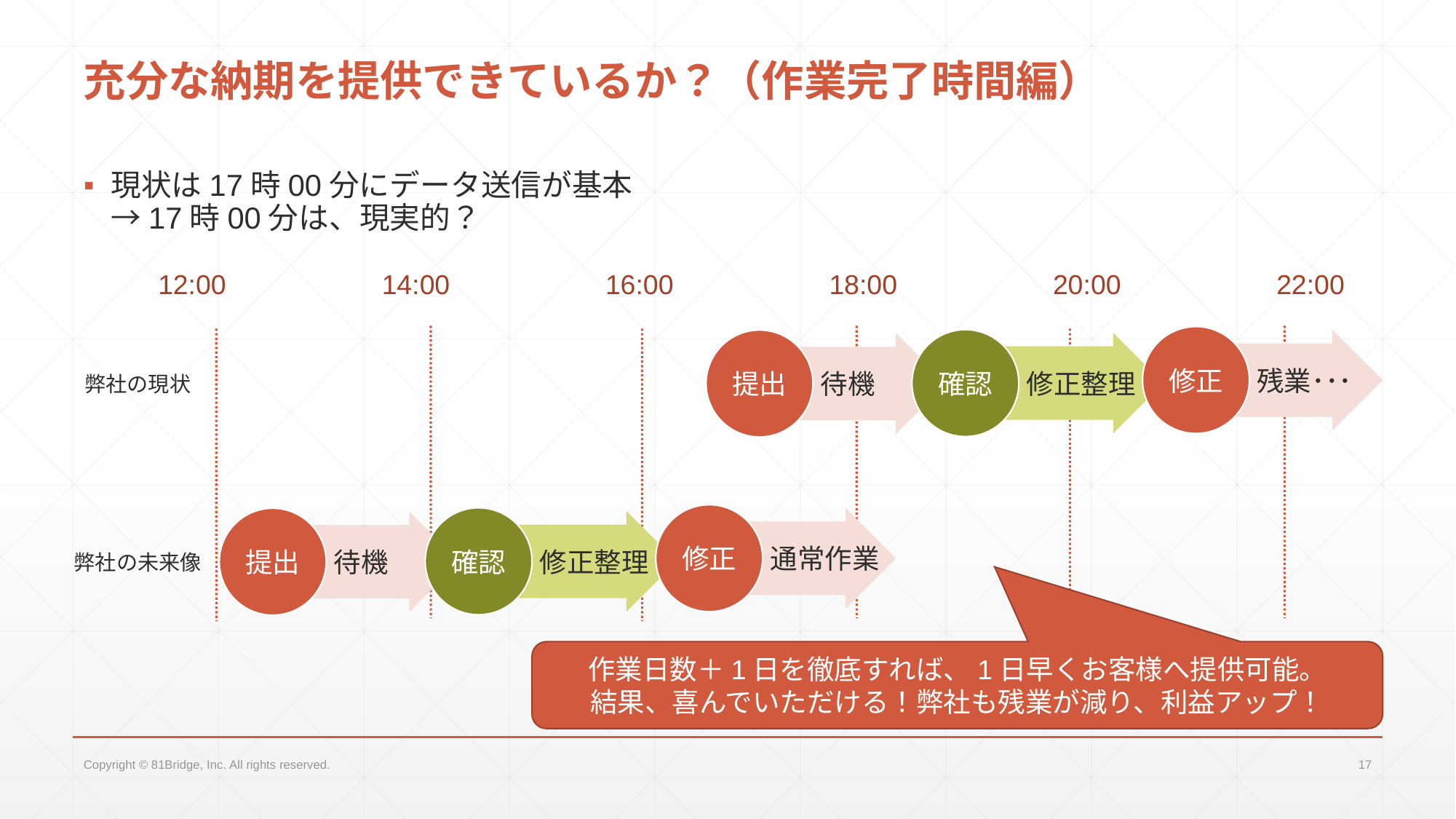

# 充分な納期を提供できているか？（作業完了時間編）
現状は17時00分にデータ送信が基本
→17時00分は、現実的？
12:00　　　　 　14:00　　　 　　16:00　　 　　　18:00　　　 　　20:00　　　 　　22:00
修正
残業･･･
確認
提出
修正整理
待機
弊社の現状

弊社の未来像
修正
通常作業
確認
提出
修正整理
待機
作業日数＋1日を徹底すれば、1日早くお客様へ提供可能。
結果、喜んでいただける！弊社も残業が減り、利益アップ！
Copyright © 81Bridge, Inc. All rights reserved.
17